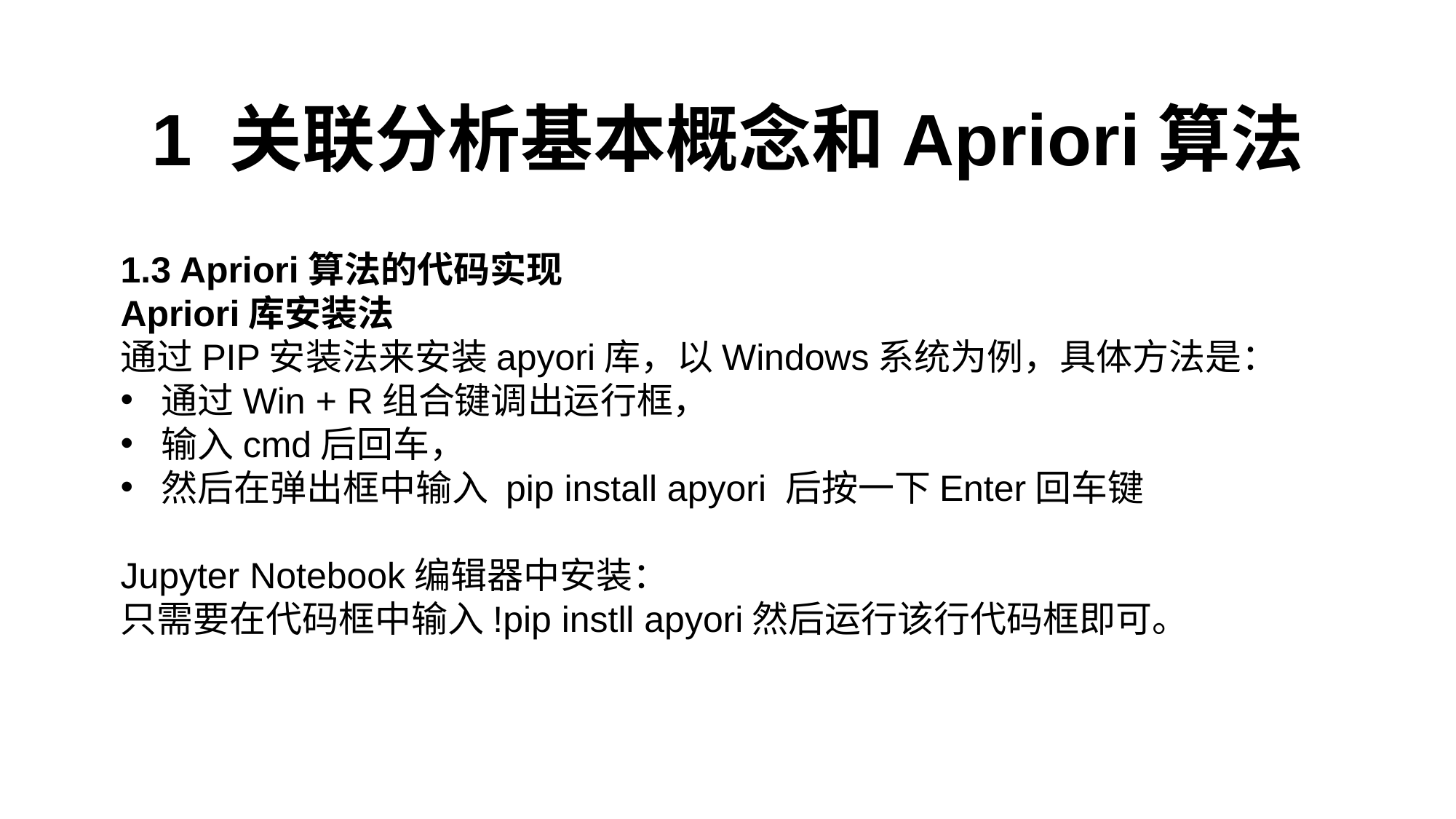

1 关联分析基本概念和Apriori算法
1.3 Apriori算法的代码实现
Apriori库安装法
通过PIP安装法来安装apyori库，以Windows系统为例，具体方法是：
通过Win + R组合键调出运行框，
输入cmd后回车，
然后在弹出框中输入 pip install apyori 后按一下Enter回车键

Jupyter Notebook编辑器中安装：
只需要在代码框中输入!pip instll apyori然后运行该行代码框即可。